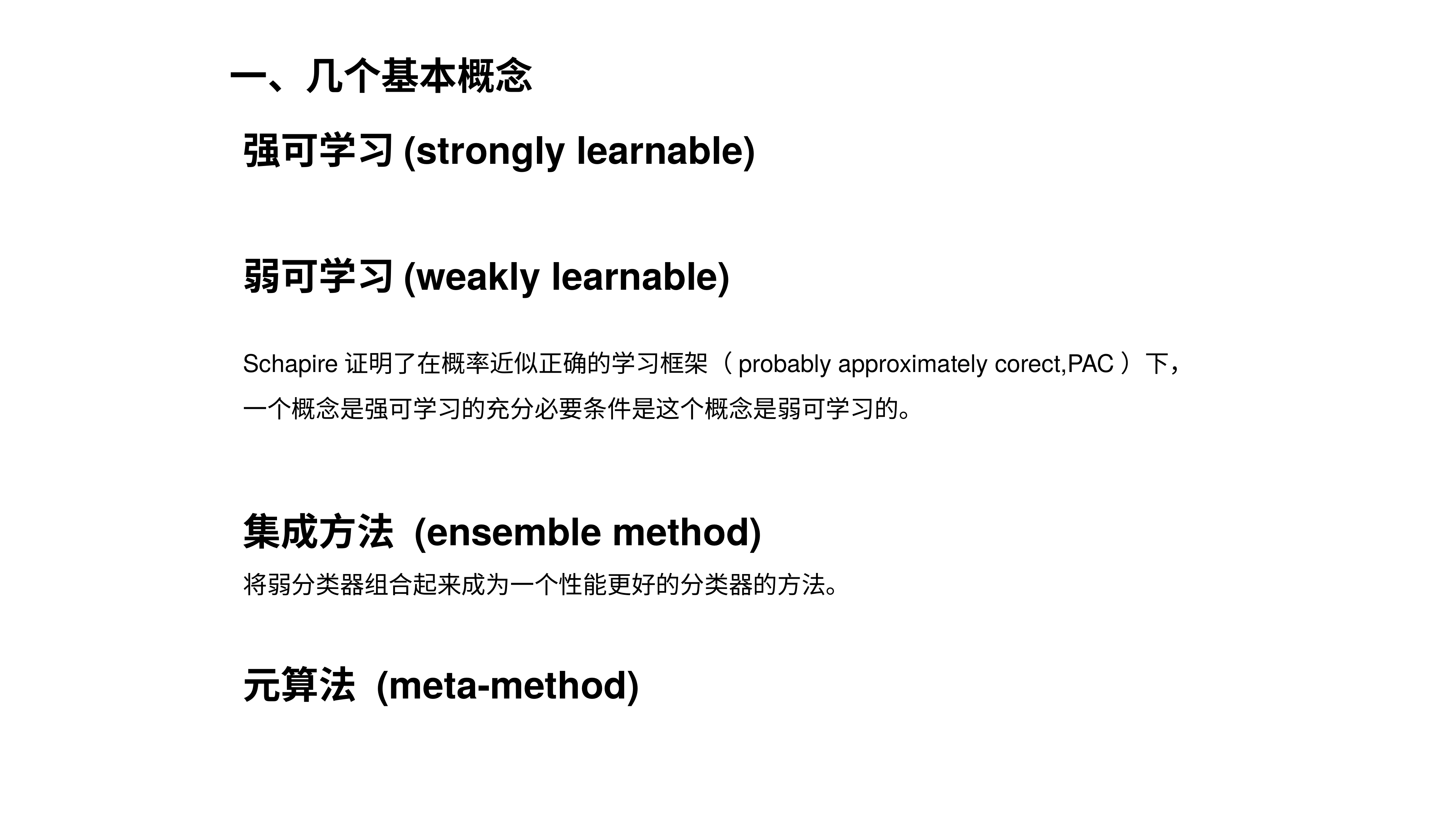

一、几个基本概念
强可学习(strongly learnable)

弱可学习(weakly learnable)

Schapire证明了在概率近似正确的学习框架（probably approximately corect,PAC）下，一个概念是强可学习的充分必要条件是这个概念是弱可学习的。

集成方法 (ensemble method)
将弱分类器组合起来成为一个性能更好的分类器的方法。

元算法 (meta-method)